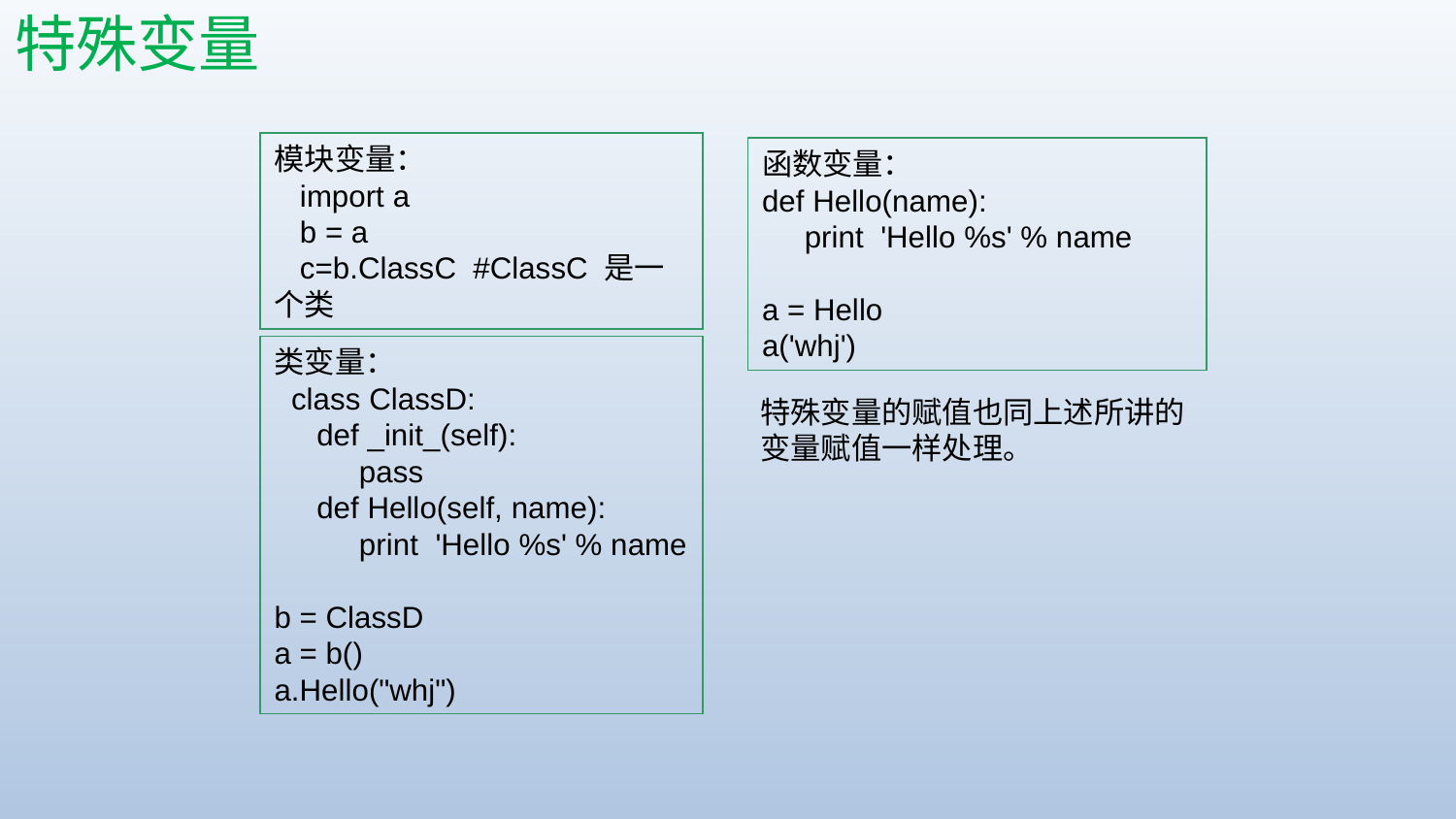

# 特殊变量
模块变量：
   import a
   b = a
   c=b.ClassC  #ClassC 是一个类
函数变量：
def Hello(name):
     print  'Hello %s' % name

a = Hello
a('whj')
类变量：
  class ClassD:
     def _init_(self):
          pass
     def Hello(self, name):
          print  'Hello %s' % name

b = ClassD
a = b()
a.Hello("whj")
特殊变量的赋值也同上述所讲的变量赋值一样处理。